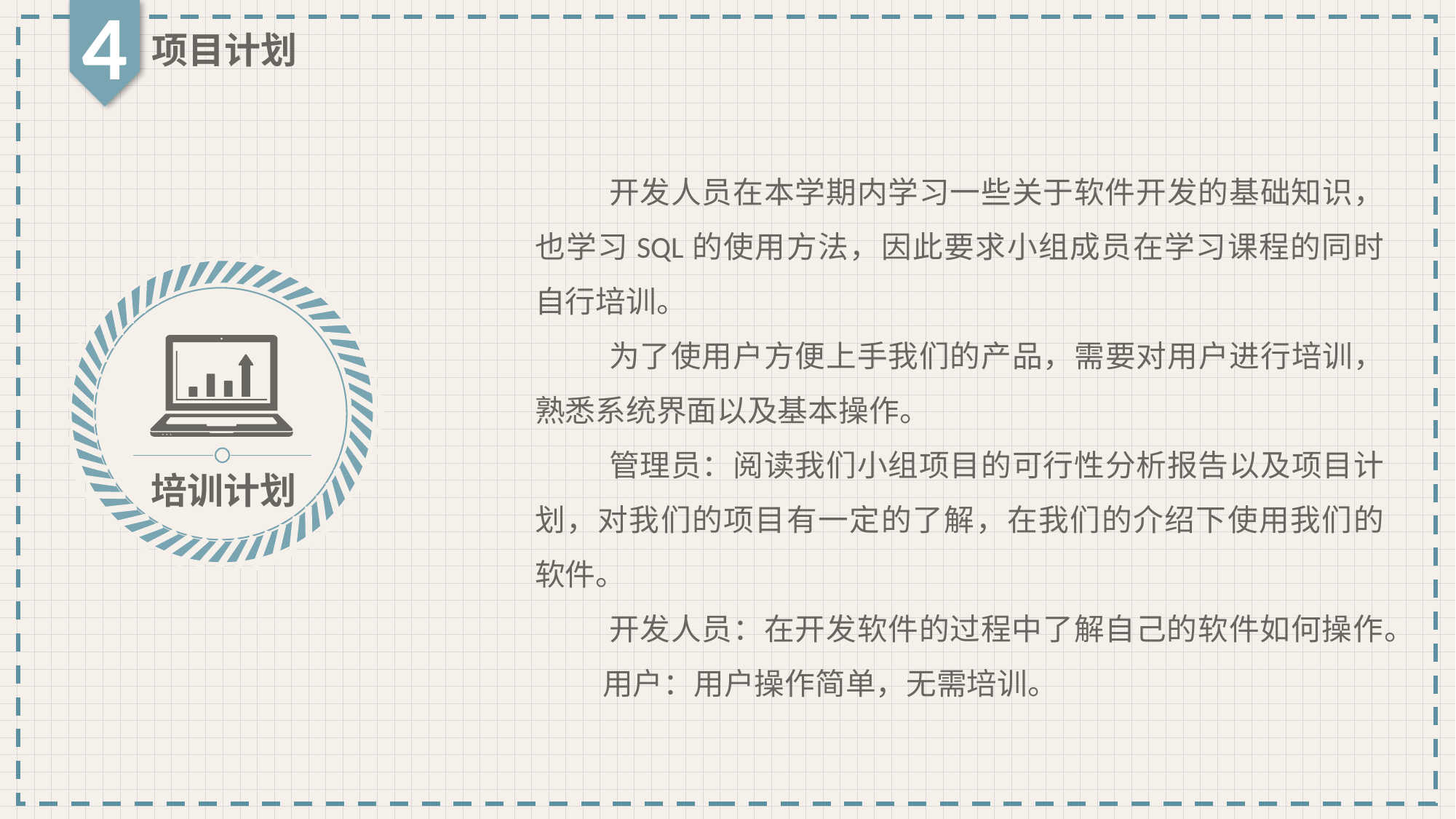

4

项目计划
         开发人员在本学期内学习一些关于软件开发的基础知识，也学习SQL的使用方法，因此要求小组成员在学习课程的同时自行培训。
         为了使用户方便上手我们的产品，需要对用户进行培训，熟悉系统界面以及基本操作。
         管理员：阅读我们小组项目的可行性分析报告以及项目计划，对我们的项目有一定的了解，在我们的介绍下使用我们的软件。
         开发人员：在开发软件的过程中了解自己的软件如何操作。
         用户：用户操作简单，无需培训。

培训计划